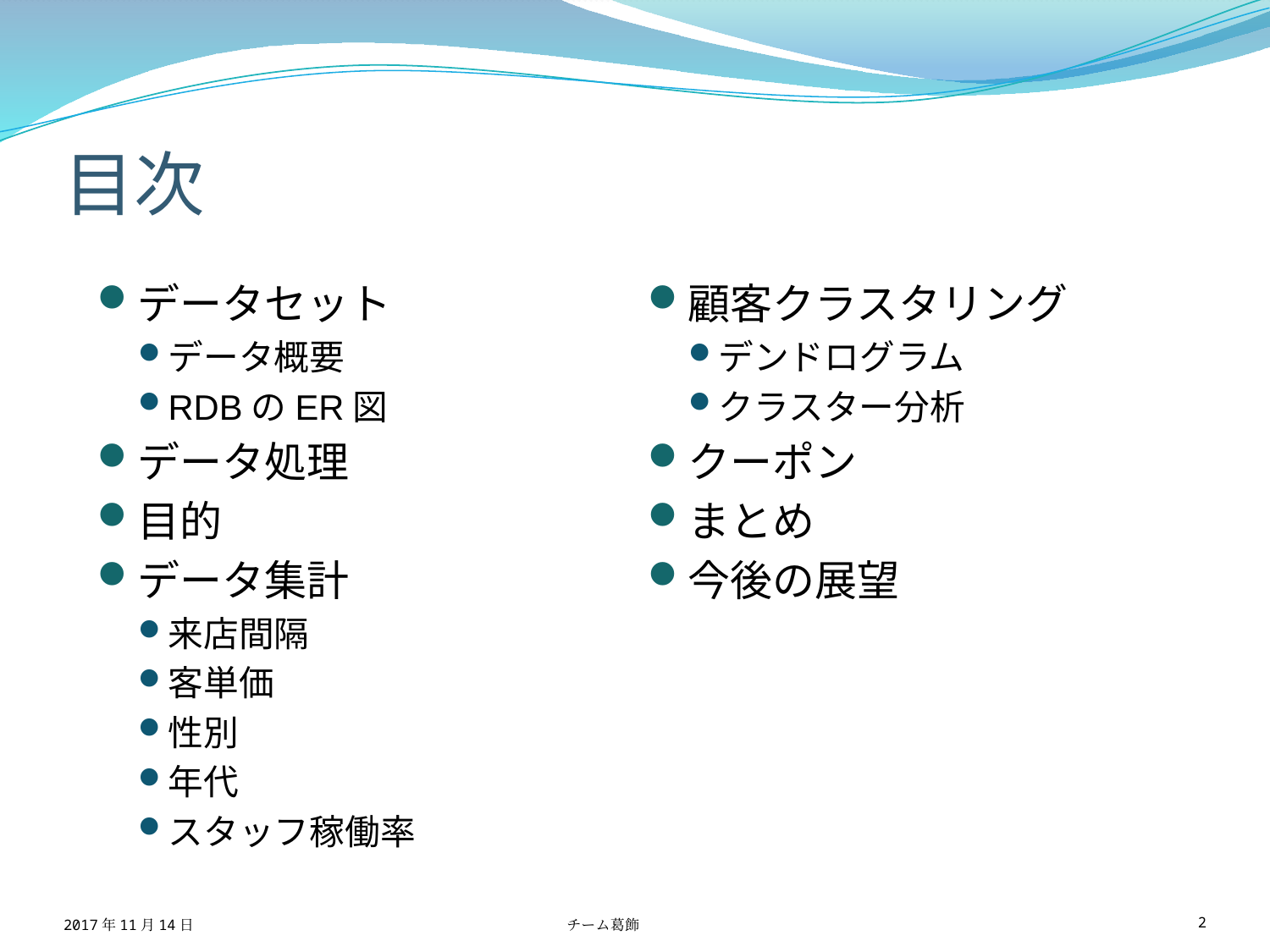

# 目次
データセット
データ概要
RDBのER図
データ処理
目的
データ集計
来店間隔
客単価
性別
年代
スタッフ稼働率

顧客クラスタリング
デンドログラム
クラスター分析
クーポン
まとめ
今後の展望

2017年11月14日
チーム葛飾
2